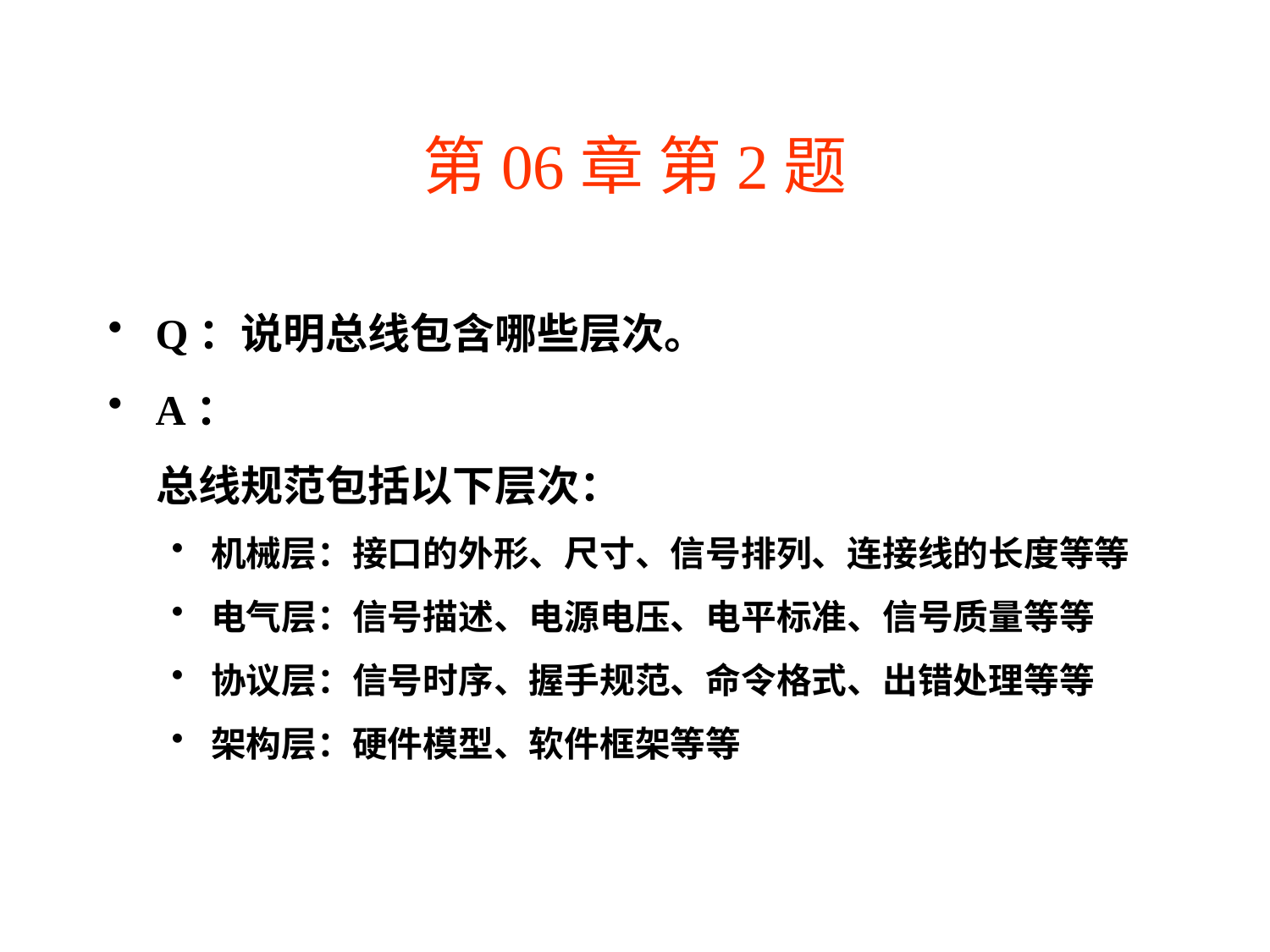

# 第06章 第2题
Q：说明总线包含哪些层次。
A：
    总线规范包括以下层次：
机械层：接口的外形、尺寸、信号排列、连接线的长度等等
电气层：信号描述、电源电压、电平标准、信号质量等等
协议层：信号时序、握手规范、命令格式、出错处理等等
架构层：硬件模型、软件框架等等